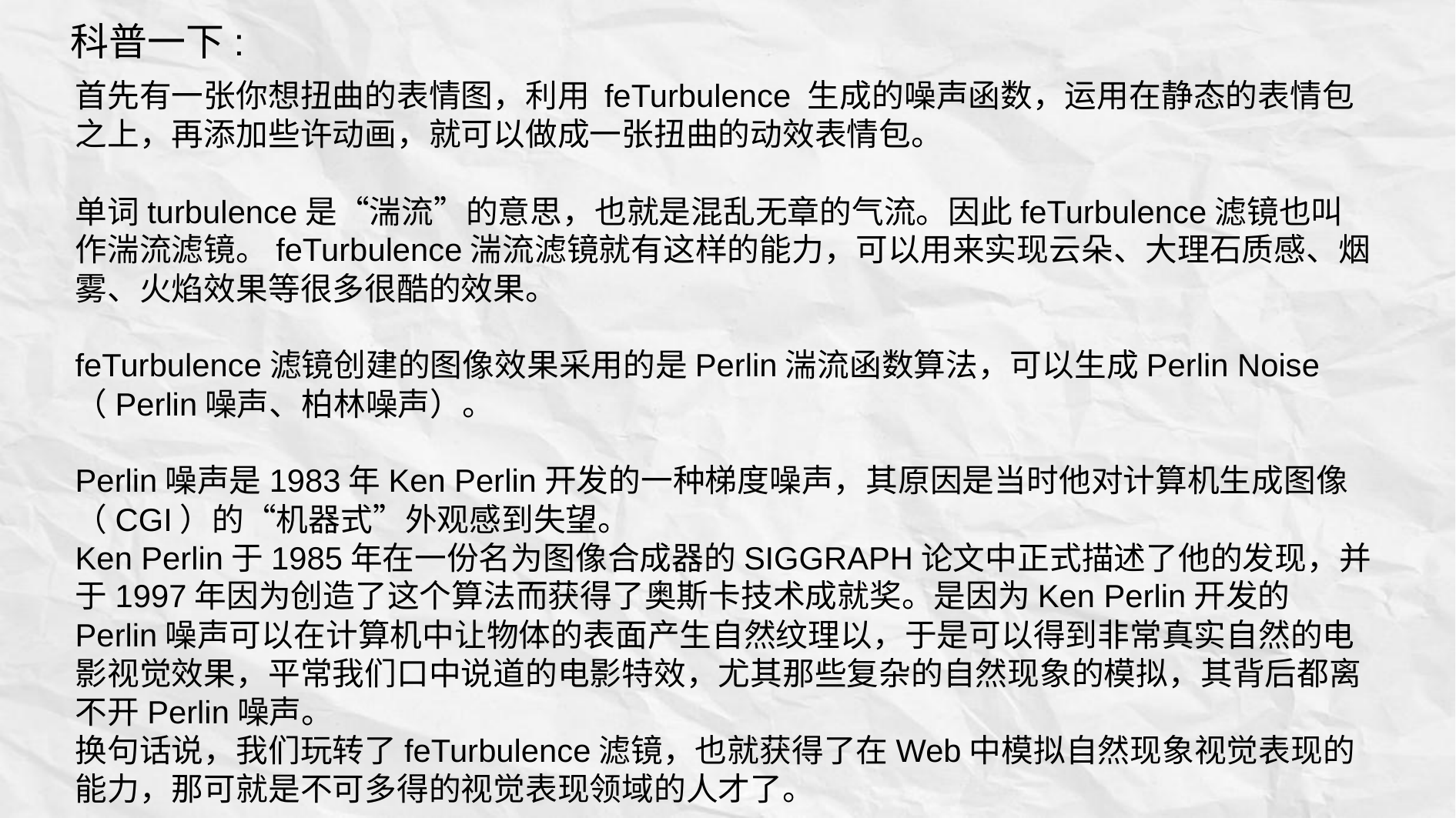

科普一下:
首先有一张你想扭曲的表情图，利用 feTurbulence 生成的噪声函数，运用在静态的表情包之上，再添加些许动画，就可以做成一张扭曲的动效表情包。

单词turbulence是“湍流”的意思，也就是混乱无章的气流。因此feTurbulence滤镜也叫作湍流滤镜。feTurbulence湍流滤镜就有这样的能力，可以用来实现云朵、大理石质感、烟雾、火焰效果等很多很酷的效果。

feTurbulence滤镜创建的图像效果采用的是Perlin湍流函数算法，可以生成Perlin Noise（Perlin噪声、柏林噪声）。

Perlin噪声是1983年Ken Perlin开发的一种梯度噪声，其原因是当时他对计算机生成图像（CGI）的“机器式”外观感到失望。
Ken Perlin于1985年在一份名为图像合成器的SIGGRAPH论文中正式描述了他的发现，并于1997年因为创造了这个算法而获得了奥斯卡技术成就奖。是因为Ken Perlin开发的Perlin噪声可以在计算机中让物体的表面产生自然纹理以，于是可以得到非常真实自然的电影视觉效果，平常我们口中说道的电影特效，尤其那些复杂的自然现象的模拟，其背后都离不开Perlin噪声。
换句话说，我们玩转了feTurbulence滤镜，也就获得了在Web中模拟自然现象视觉表现的能力，那可就是不可多得的视觉表现领域的人才了。